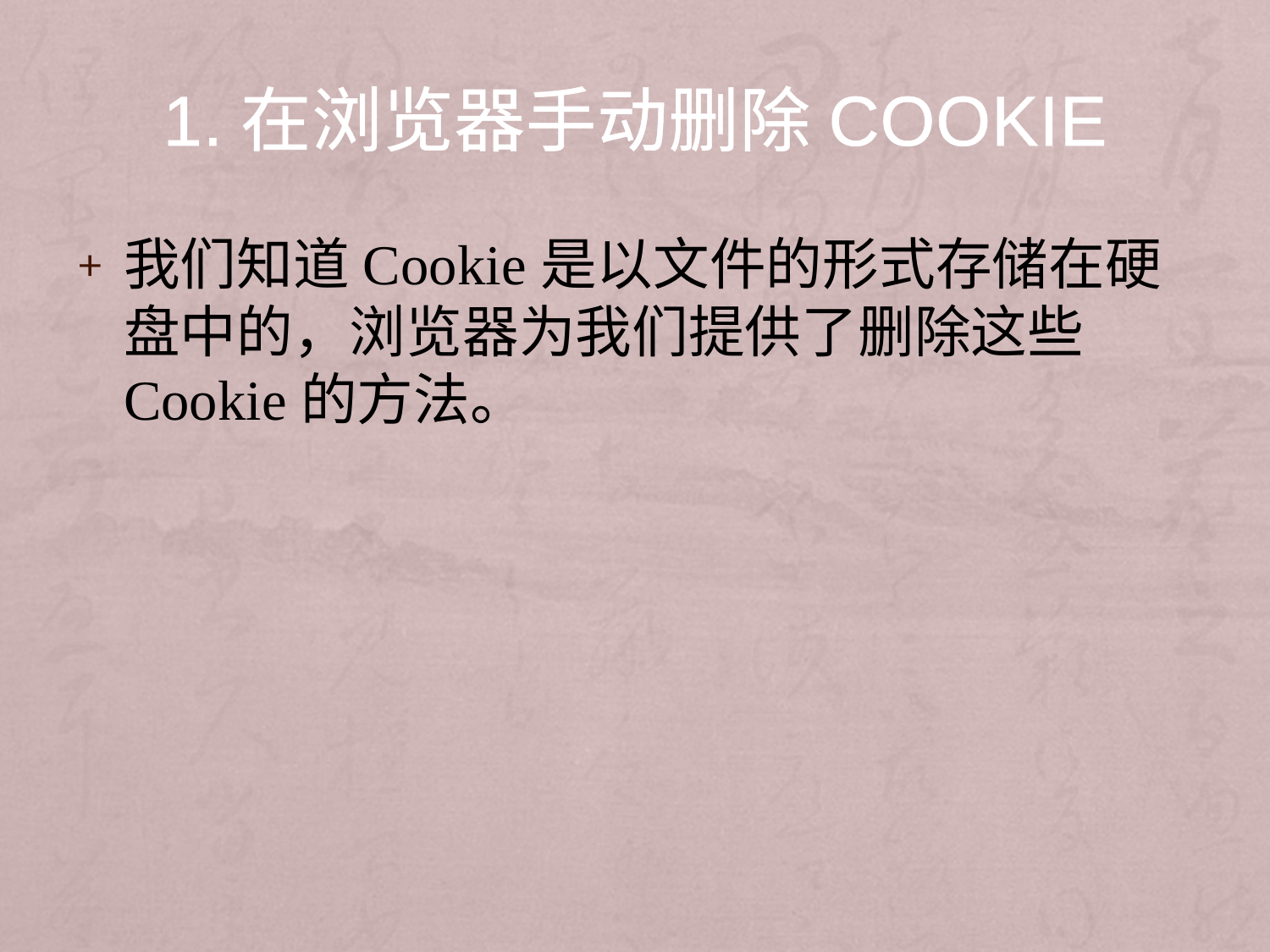

# 1.在浏览器手动删除Cookie
我们知道Cookie是以文件的形式存储在硬盘中的，浏览器为我们提供了删除这些Cookie的方法。